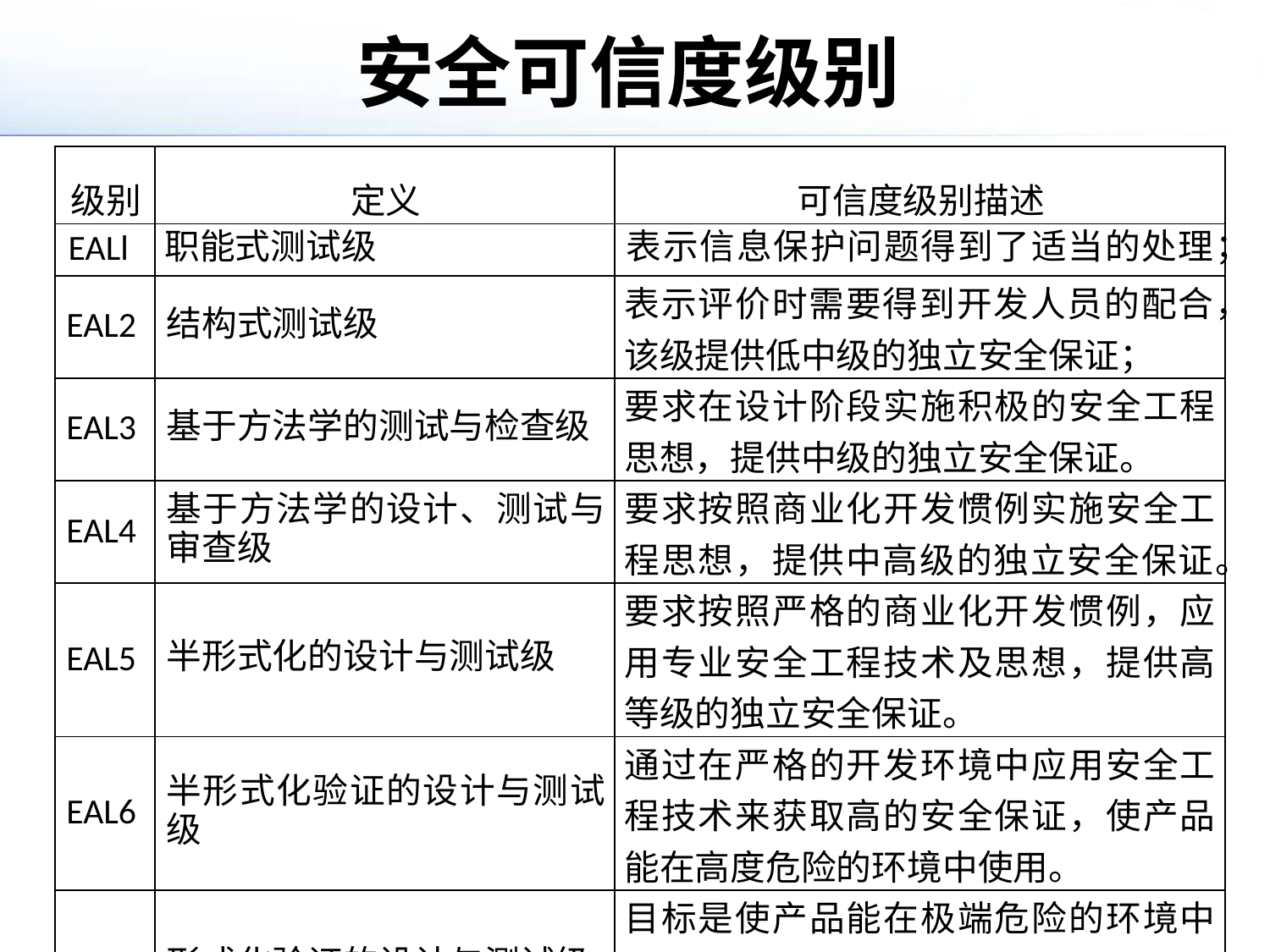

# 安全可信度级别
| 级别 | 定义 | 可信度级别描述 |
| --- | --- | --- |
| EALl | 职能式测试级 | 表示信息保护问题得到了适当的处理； |
| EAL2 | 结构式测试级 | 表示评价时需要得到开发人员的配合，该级提供低中级的独立安全保证； |
| EAL3 | 基于方法学的测试与检查级 | 要求在设计阶段实施积极的安全工程思想，提供中级的独立安全保证。 |
| EAL4 | 基于方法学的设计、测试与审查级 | 要求按照商业化开发惯例实施安全工程思想，提供中高级的独立安全保证。 |
| EAL5 | 半形式化的设计与测试级 | 要求按照严格的商业化开发惯例，应用专业安全工程技术及思想，提供高等级的独立安全保证。 |
| EAL6 | 半形式化验证的设计与测试级 | 通过在严格的开发环境中应用安全工程技术来获取高的安全保证，使产品能在高度危险的环境中使用。 |
| EAL7 | 形式化验证的设计与测试级 | 目标是使产品能在极端危险的环境中使用。目前只限于可进行形式化分析的安全产品。 |